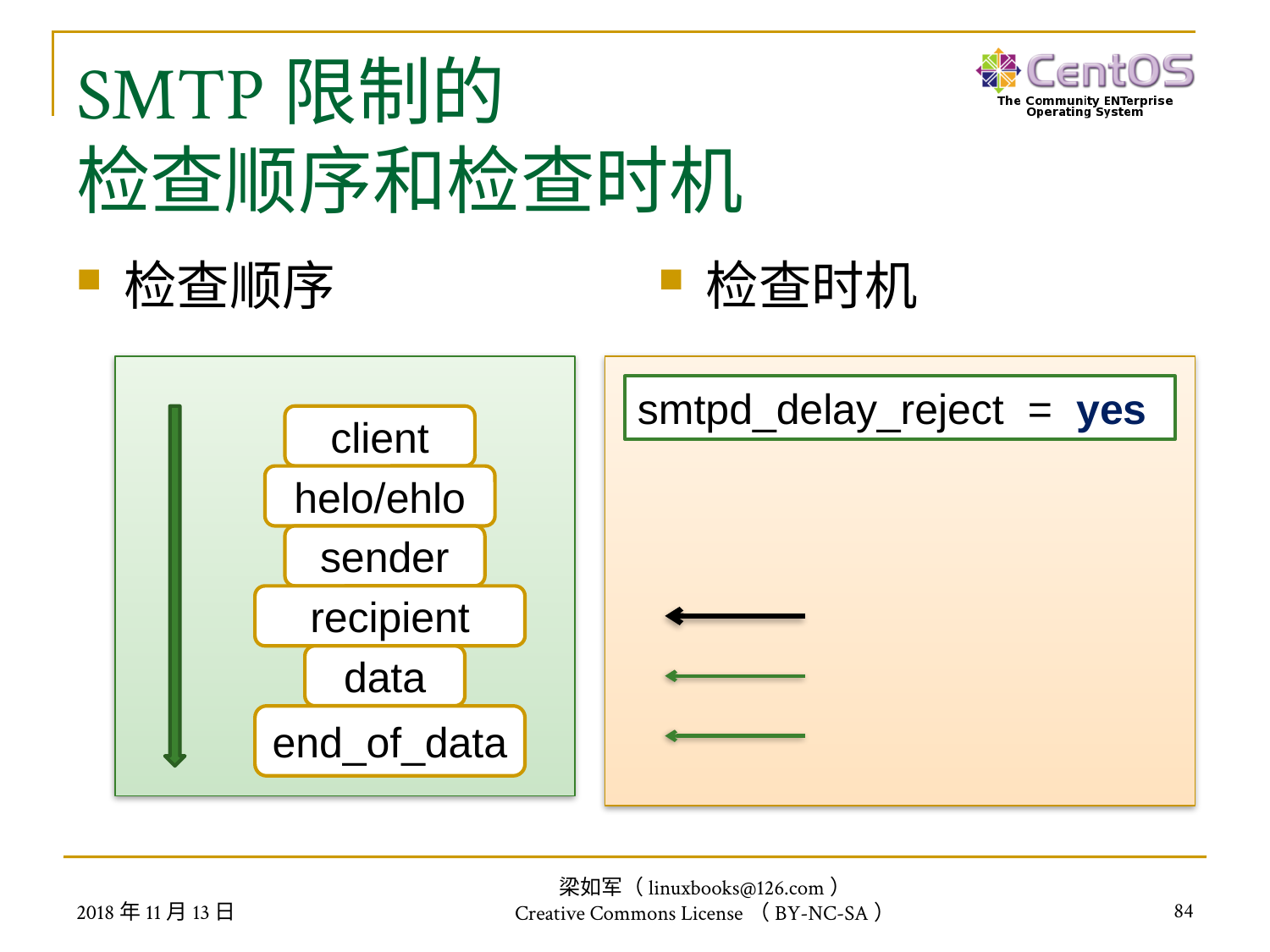

# SMTP限制的 检查顺序和检查时机
检查顺序
检查时机

smtpd_delay_reject  =  yes

client
helo/ehlo
sender
recipient
data
end_of_data
2018年11月13日
84
梁如军（linuxbooks@126.com）
Creative Commons License（BY-NC-SA）